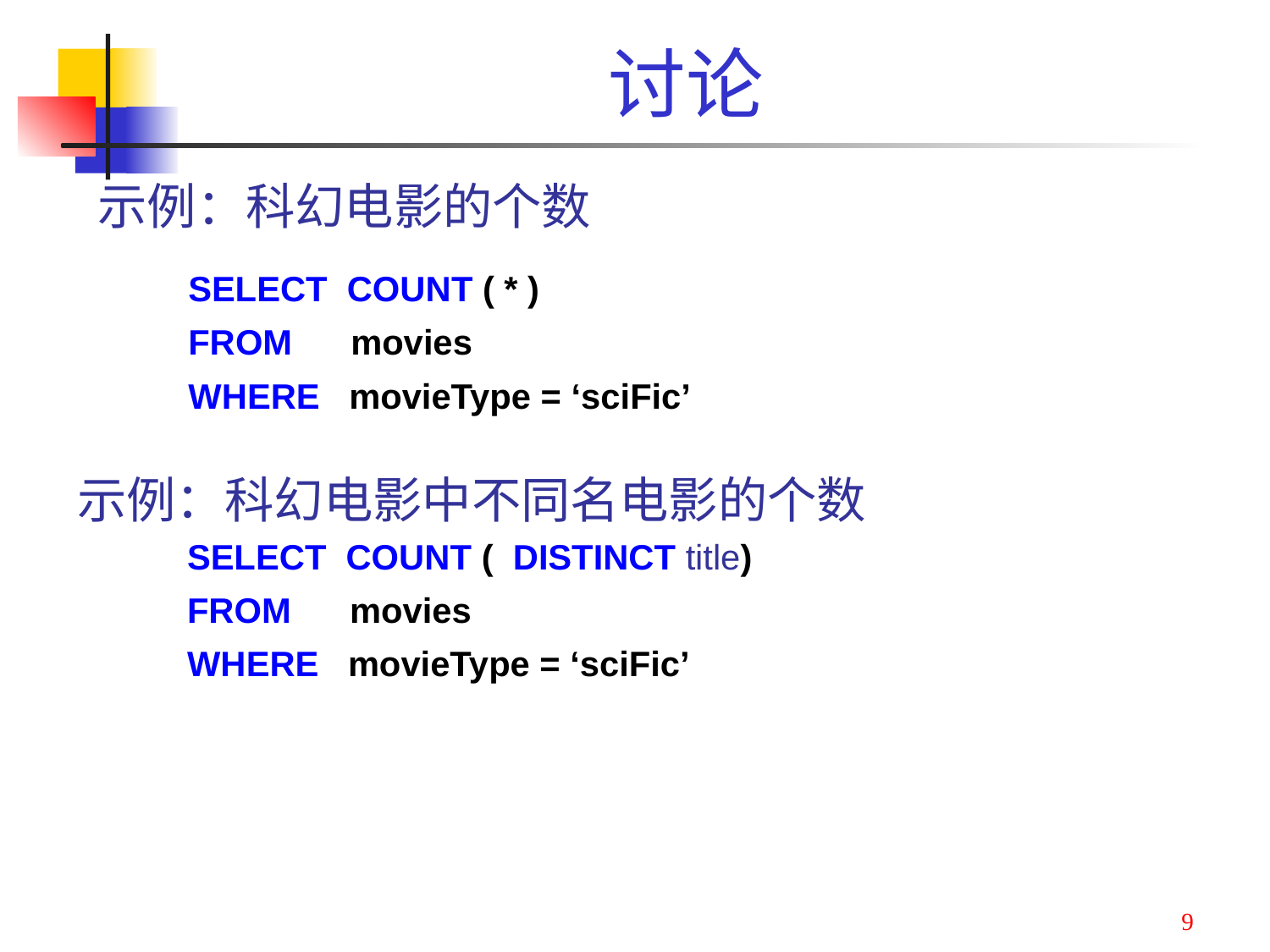

讨论
示例：科幻电影的个数
SELECT  COUNT ( * )
FROM      movies
WHERE   movieType = ‘sciFic’
示例：科幻电影中不同名电影的个数
SELECT  COUNT (  DISTINCT title)
FROM      movies
WHERE   movieType = ‘sciFic’
9